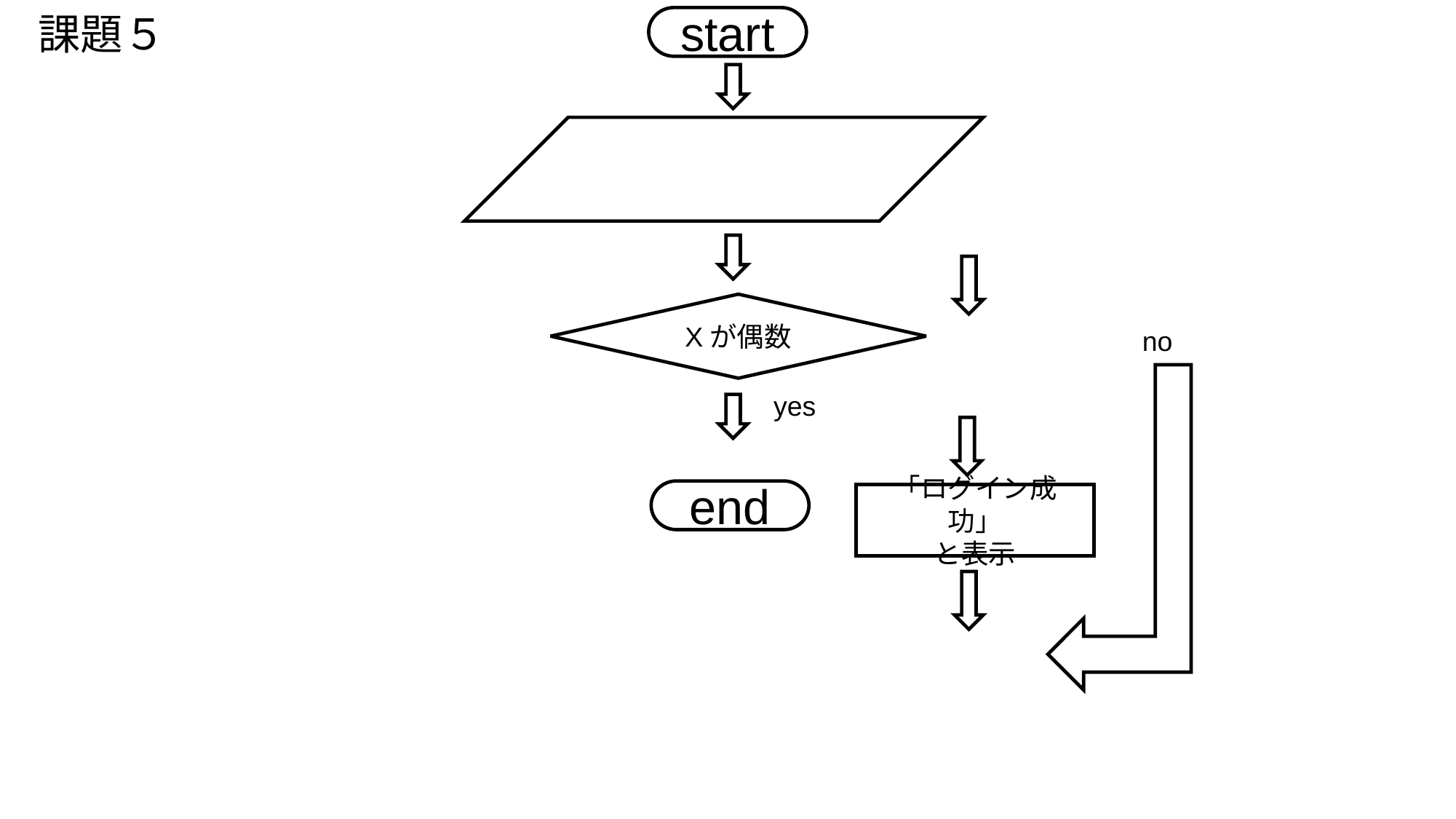

# 課題５
start

Xが偶数
no
yes

end
「ログイン成功」
と表示